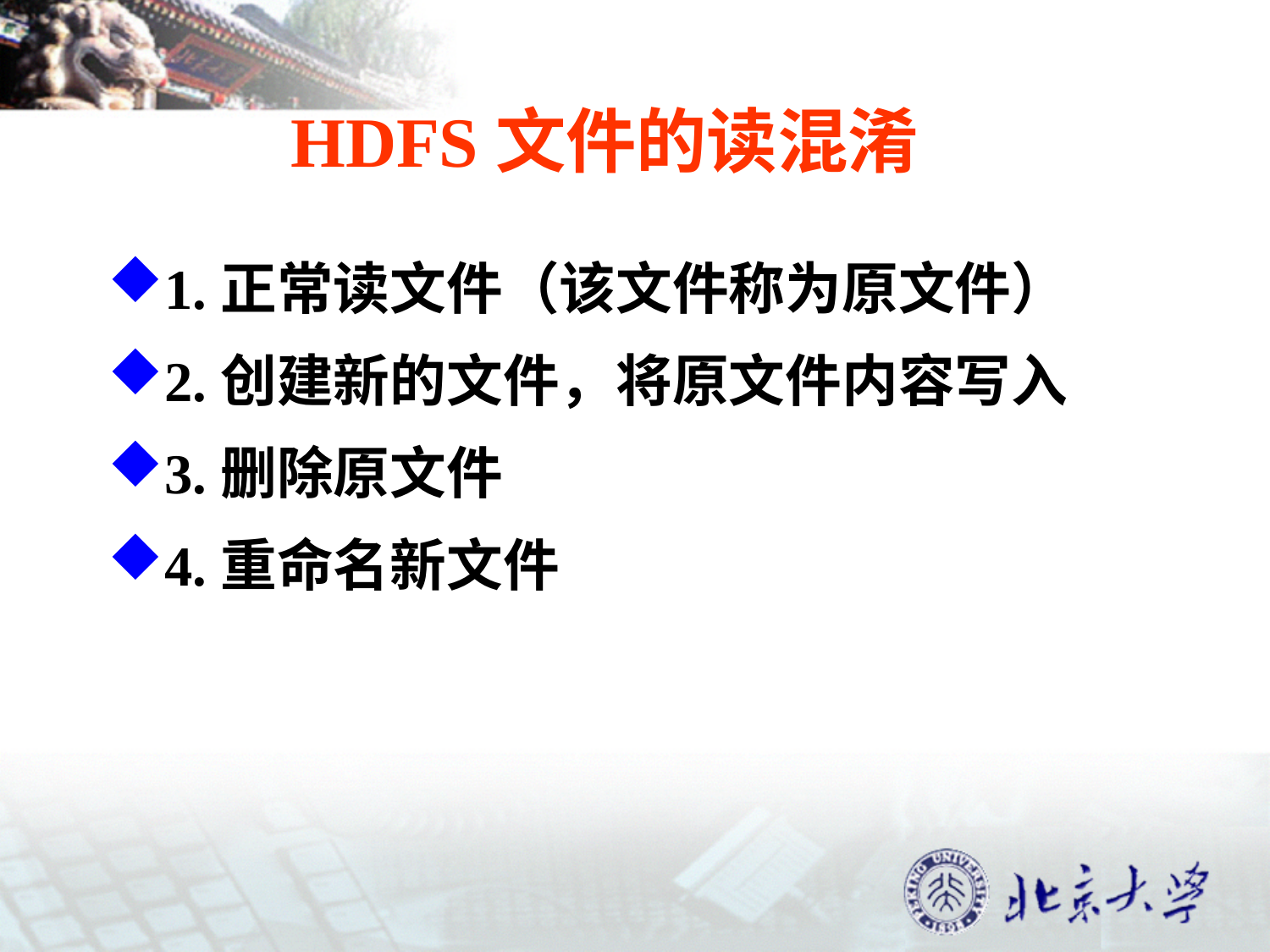

HDFS文件的读混淆
1.正常读文件（该文件称为原文件）
2.创建新的文件，将原文件内容写入
3.删除原文件
4.重命名新文件